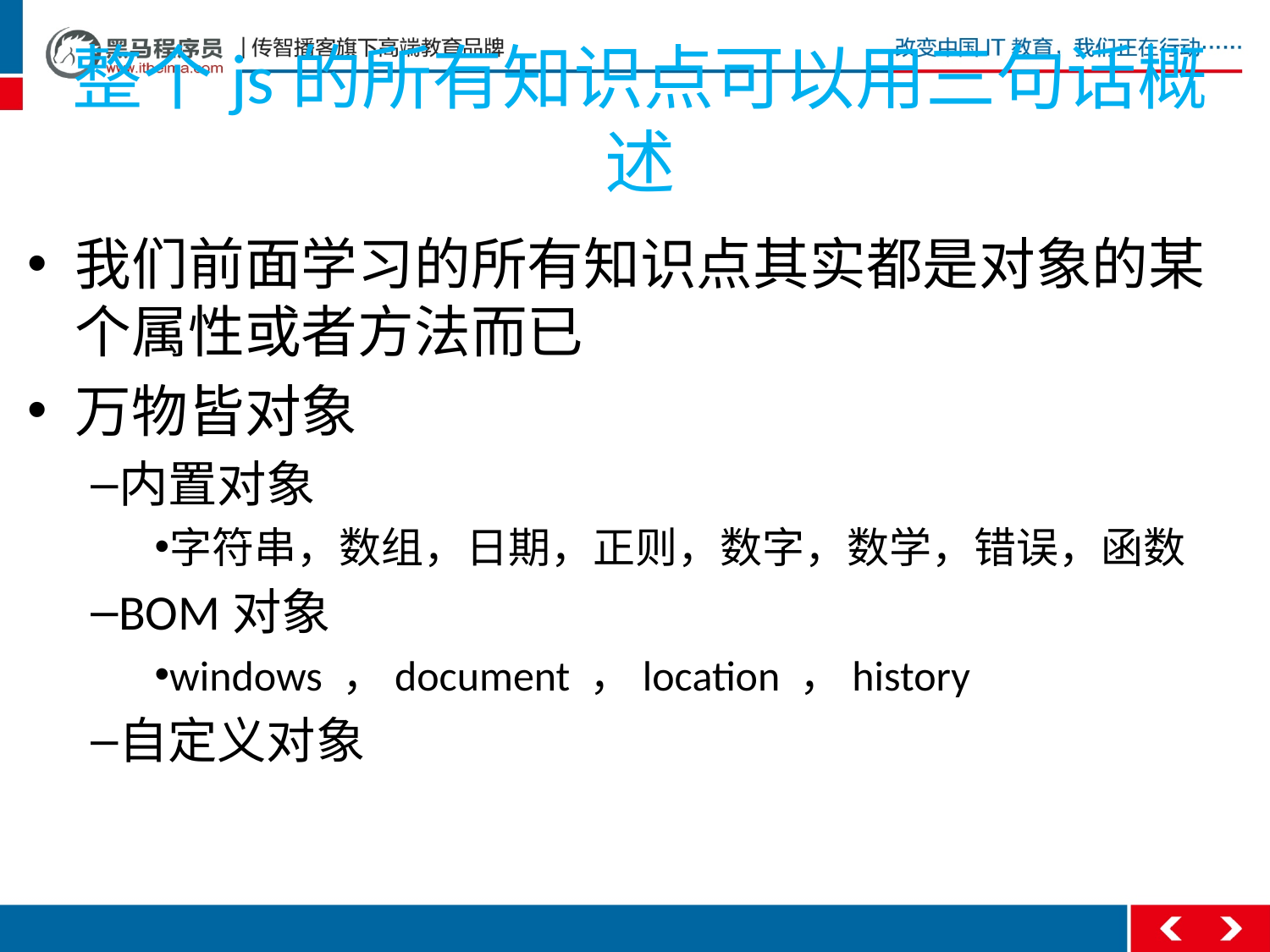

# 整个js的所有知识点可以用三句话概述
我们前面学习的所有知识点其实都是对象的某个属性或者方法而已
万物皆对象
内置对象
字符串，数组，日期，正则，数字，数学，错误，函数
BOM对象
windows ，document ，location ，history
自定义对象